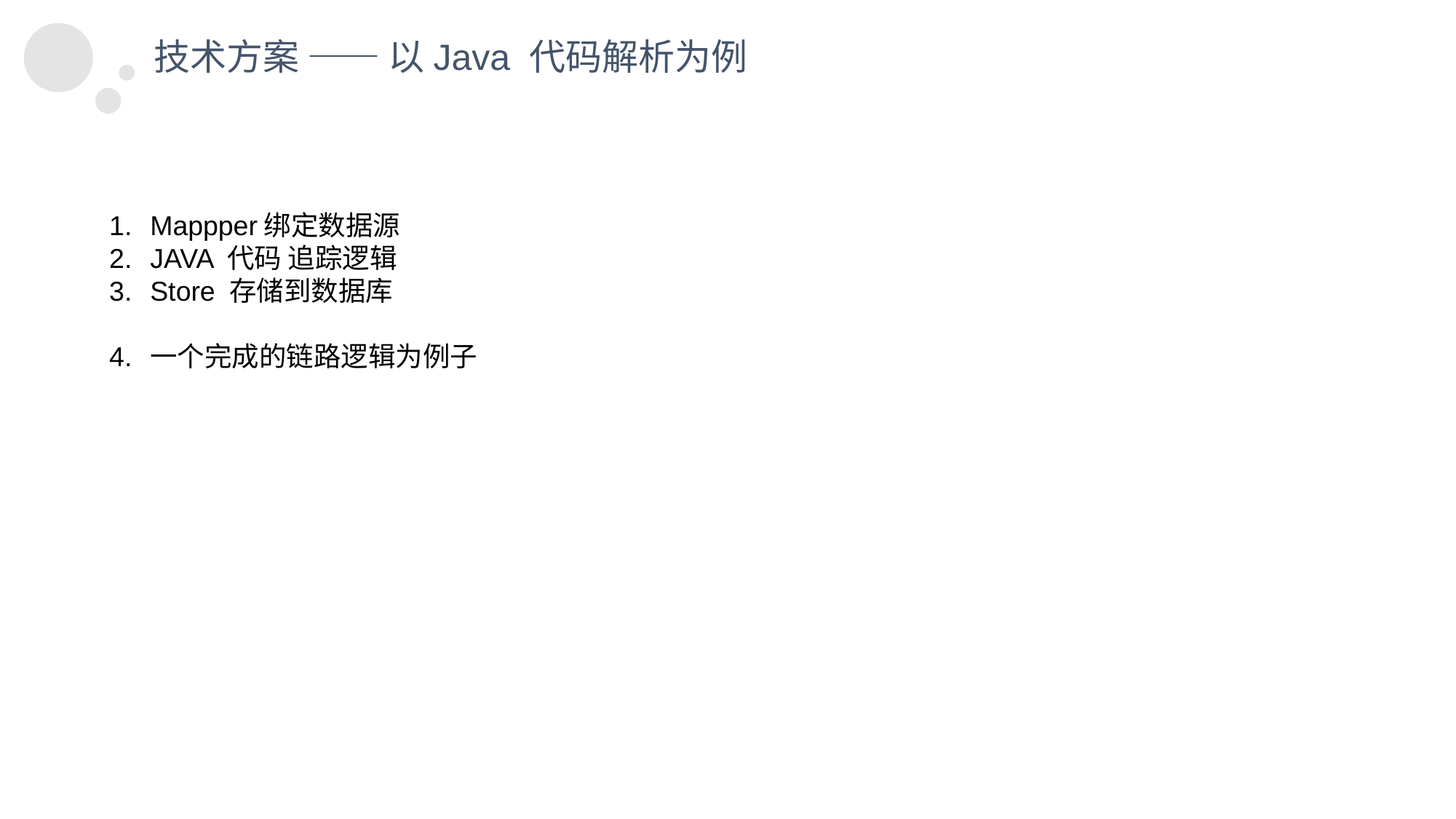

技术方案 —— 以Java 代码解析为例
Mappper绑定数据源
JAVA 代码 追踪逻辑
Store 存储到数据库

一个完成的链路逻辑为例子